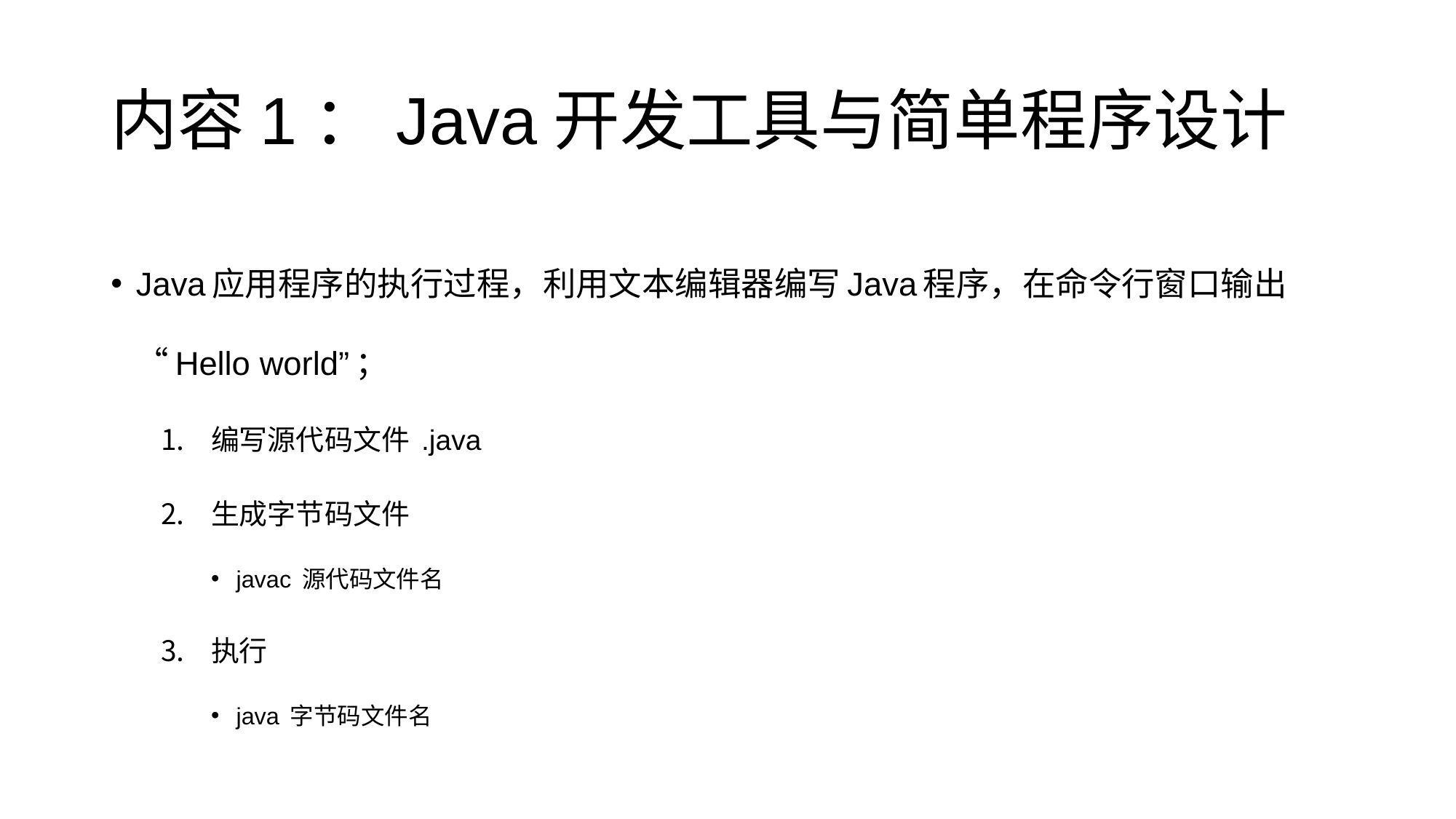

# 内容1：Java开发工具与简单程序设计
Java应用程序的执行过程，利用文本编辑器编写Java程序，在命令行窗口输出“Hello world”；
编写源代码文件 .java
生成字节码文件
javac 源代码文件名
执行
java 字节码文件名